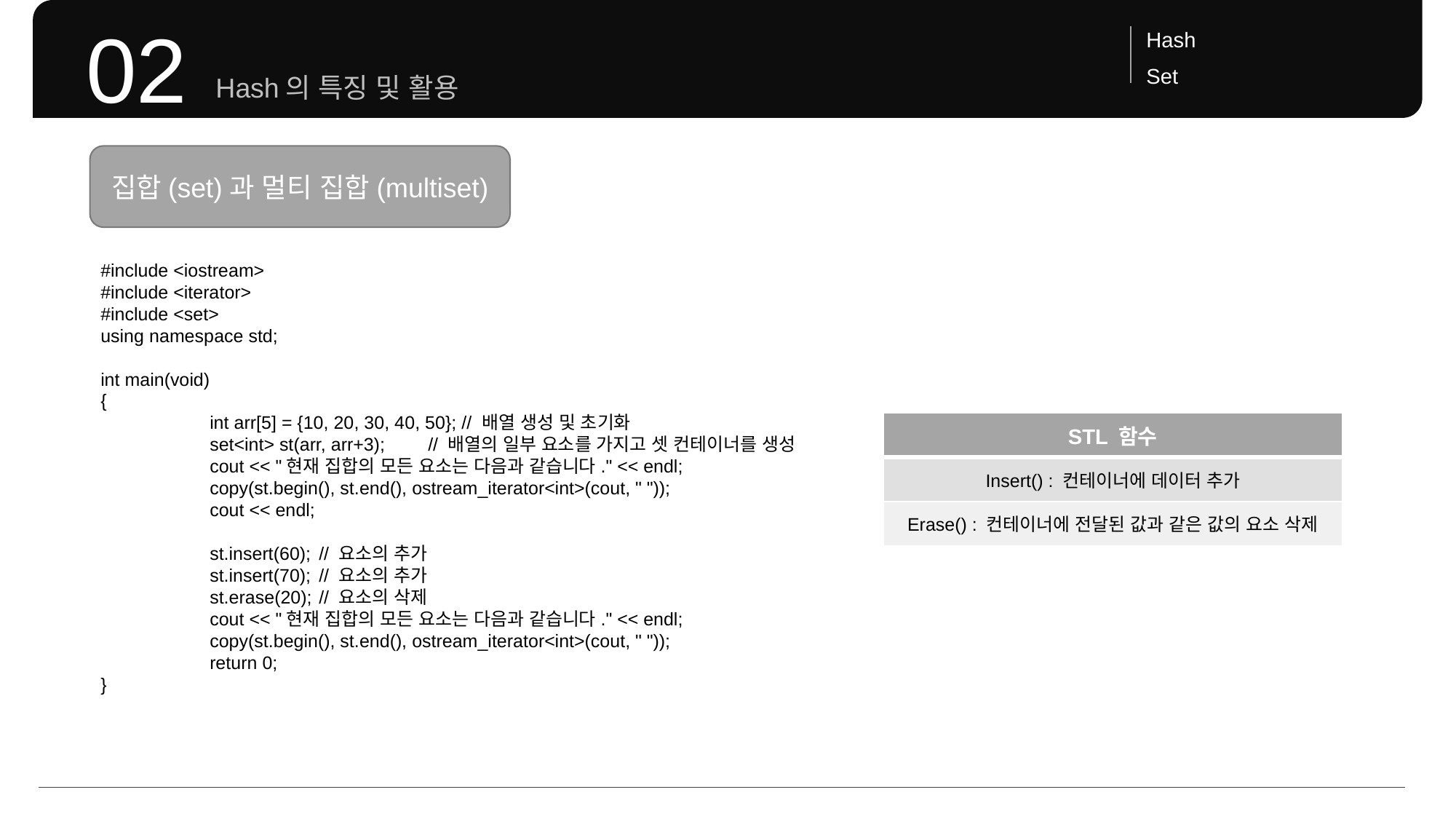

02
Hash
Set
Hash의 특징 및 활용
집합(set)과 멀티 집합(multiset)
#include <iostream>
#include <iterator>
#include <set>
using namespace std;

int main(void)
{
	int arr[5] = {10, 20, 30, 40, 50}; // 배열 생성 및 초기화
	set<int> st(arr, arr+3);	// 배열의 일부 요소를 가지고 셋 컨테이너를 생성
	cout << "현재 집합의 모든 요소는 다음과 같습니다." << endl;
	copy(st.begin(), st.end(), ostream_iterator<int>(cout, " "));
	cout << endl;

	st.insert(60);	// 요소의 추가
	st.insert(70);	// 요소의 추가
	st.erase(20);	// 요소의 삭제
	cout << "현재 집합의 모든 요소는 다음과 같습니다." << endl;
	copy(st.begin(), st.end(), ostream_iterator<int>(cout, " "));
	return 0;
}
| STL 함수 |
| --- |
| Insert() : 컨테이너에 데이터 추가 |
| Erase() : 컨테이너에 전달된 값과 같은 값의 요소 삭제 |